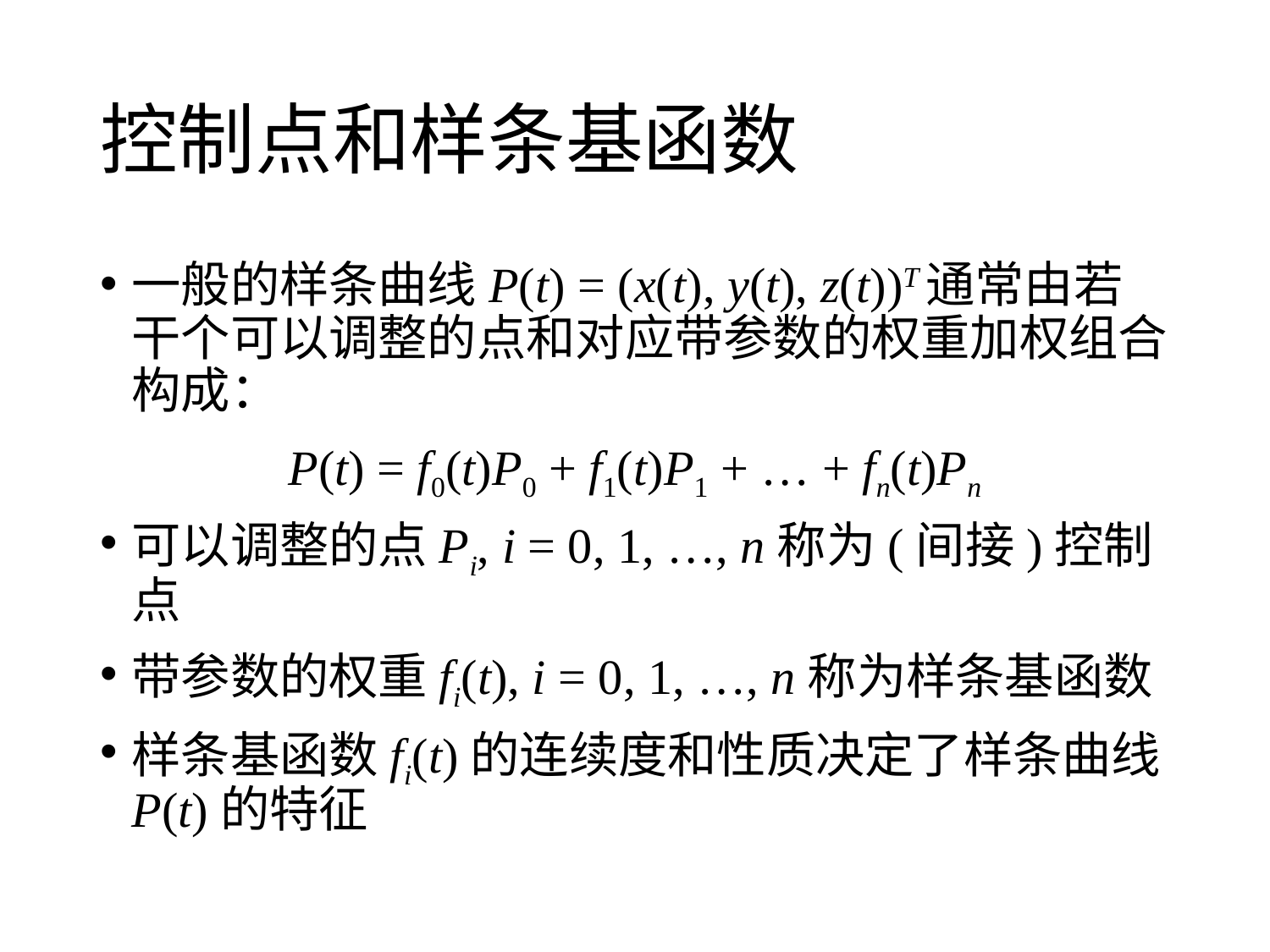

# 控制点和样条基函数
一般的样条曲线P(t) = (x(t), y(t), z(t))T通常由若干个可以调整的点和对应带参数的权重加权组合构成：
P(t) = f0(t)P0 + f1(t)P1 + … + fn(t)Pn
可以调整的点Pi, i = 0, 1, …, n称为(间接)控制点
带参数的权重fi(t), i = 0, 1, …, n称为样条基函数
样条基函数fi(t)的连续度和性质决定了样条曲线P(t)的特征